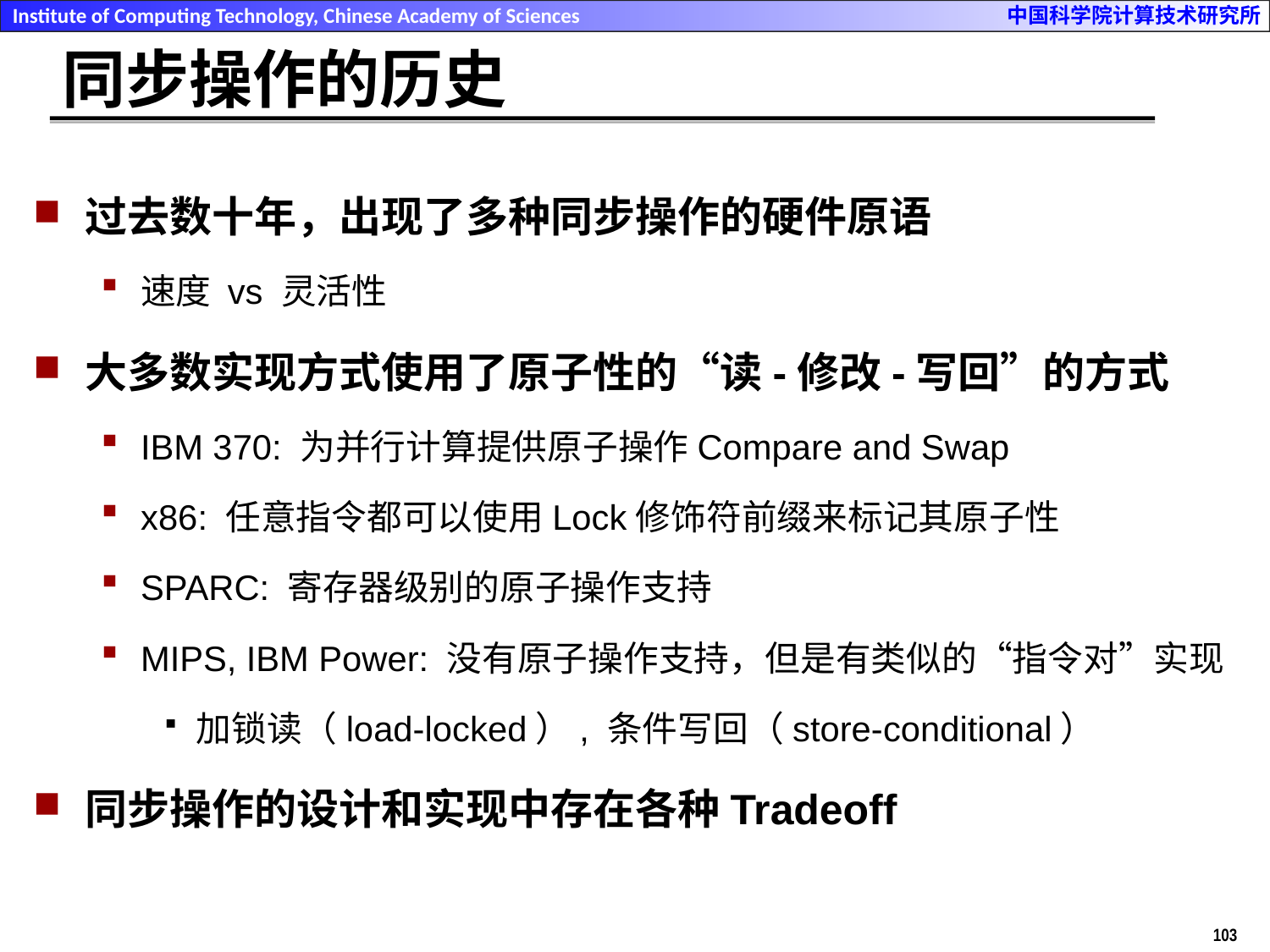

# 同步操作的历史
过去数十年，出现了多种同步操作的硬件原语
速度 vs 灵活性
大多数实现方式使用了原子性的“读-修改-写回”的方式
IBM 370: 为并行计算提供原子操作Compare and Swap
x86: 任意指令都可以使用Lock修饰符前缀来标记其原子性
SPARC: 寄存器级别的原子操作支持
MIPS, IBM Power: 没有原子操作支持，但是有类似的“指令对”实现
加锁读（load-locked）, 条件写回（store-conditional）
同步操作的设计和实现中存在各种Tradeoff